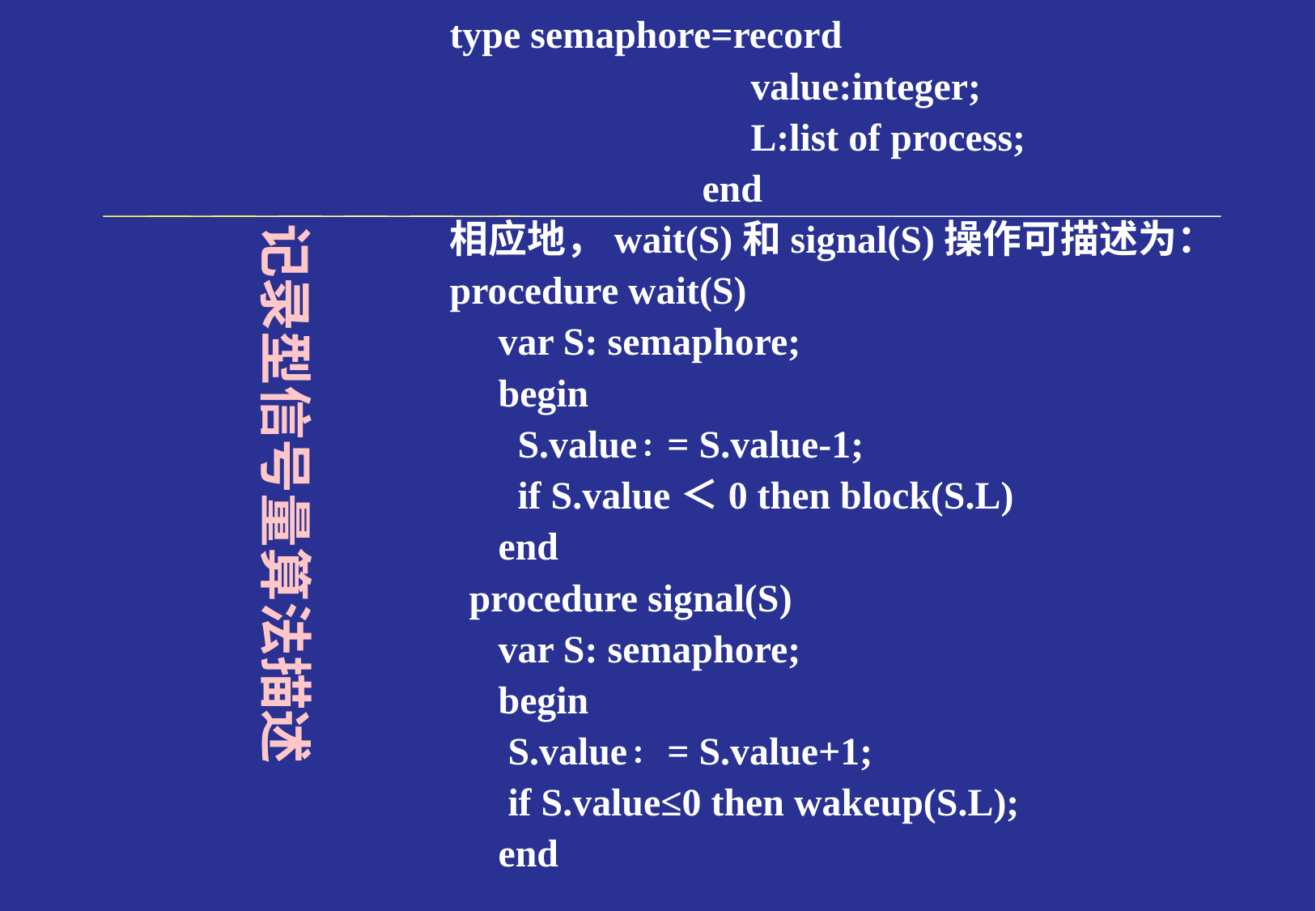

type semaphore=record
        		      value:integer;
        		      L:list of process;
        		 end
相应地，wait(S)和signal(S)操作可描述为：
procedure wait(S)
     var S: semaphore;
     begin
       S.value∶ = S.value-1;
       if S.value＜0 then block(S.L)
     end
  procedure signal(S)
     var S: semaphore;
     begin
      S.value∶  = S.value+1;
      if S.value≤0 then wakeup(S.L);
     end
记录型信号量算法描述